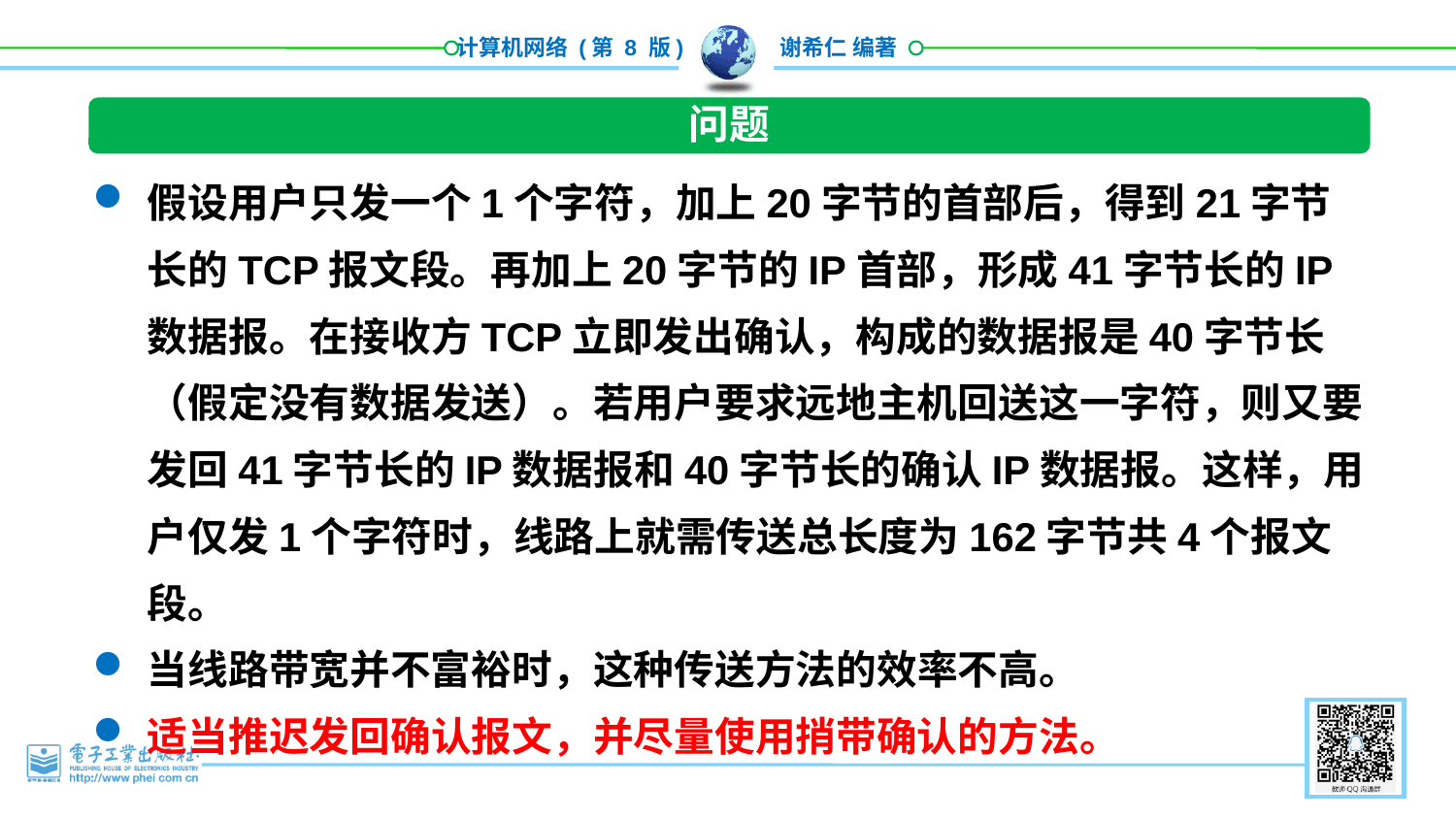

问题

假设用户只发一个1个字符，加上20字节的首部后，得到21字节长的TCP报文段。再加上20字节的IP首部，形成41字节长的IP数据报。在接收方TCP立即发出确认，构成的数据报是40字节长（假定没有数据发送）。若用户要求远地主机回送这一字符，则又要发回41字节长的IP数据报和40字节长的确认IP数据报。这样，用户仅发1个字符时，线路上就需传送总长度为162字节共4个报文段。
当线路带宽并不富裕时，这种传送方法的效率不高。
适当推迟发回确认报文，并尽量使用捎带确认的方法。